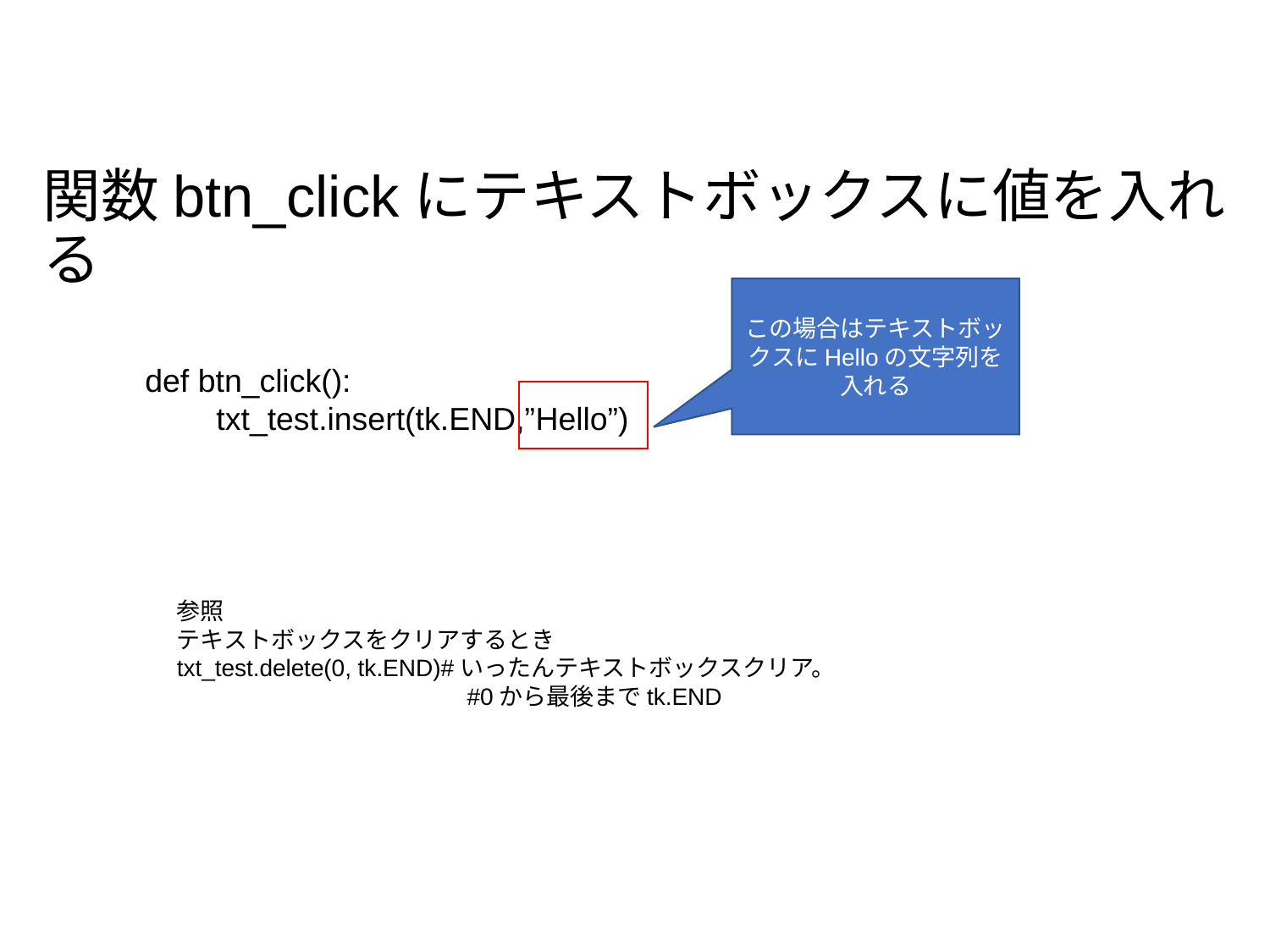

# 関数btn_clickにテキストボックスに値を入れる
この場合はテキストボックスにHelloの文字列を入れる
def btn_click():
　　txt_test.insert(tk.END,”Hello”)

参照
テキストボックスをクリアするとき
txt_test.delete(0, tk.END)#いったんテキストボックスクリア。
　　　　　　　　　　　　#0から最後までtk.END